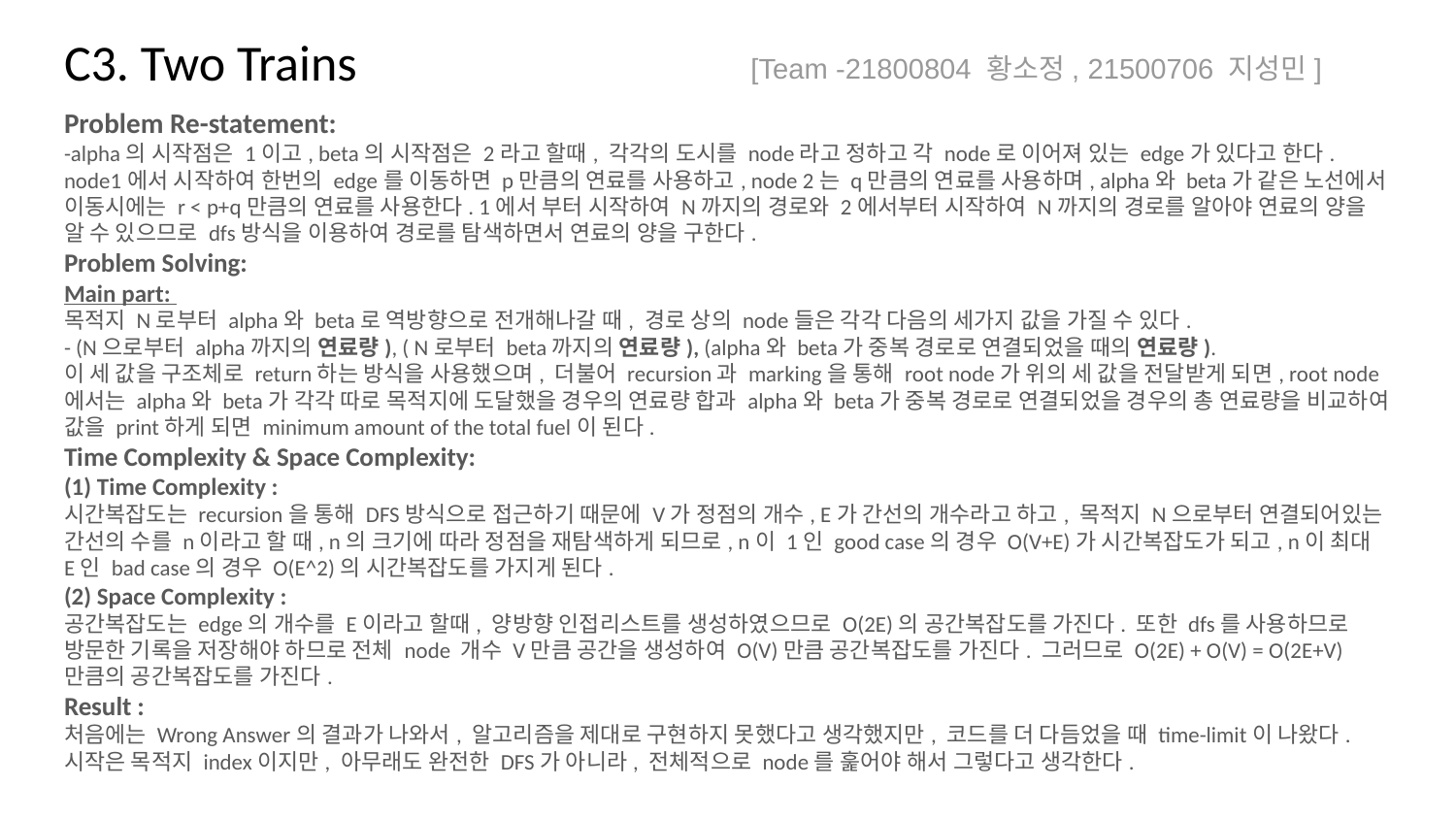

# C3. Two Trains
[Team -21800804 황소정, 21500706 지성민]
Problem Re-statement:
-alpha의 시작점은 1이고, beta의 시작점은 2라고 할때, 각각의 도시를 node라고 정하고 각 node로 이어져 있는 edge가 있다고 한다. node1에서 시작하여 한번의 edge를 이동하면 p만큼의 연료를 사용하고, node 2는 q만큼의 연료를 사용하며, alpha와 beta가 같은 노선에서 이동시에는 r < p+q만큼의 연료를 사용한다. 1에서 부터 시작하여 N까지의 경로와 2에서부터 시작하여 N까지의 경로를 알아야 연료의 양을 알 수 있으므로 dfs방식을 이용하여 경로를 탐색하면서 연료의 양을 구한다.
Problem Solving:
Main part:
목적지 N로부터 alpha와 beta로 역방향으로 전개해나갈 때, 경로 상의 node들은 각각 다음의 세가지 값을 가질 수 있다.
- (N으로부터 alpha까지의 연료량), ( N로부터 beta까지의 연료량), (alpha와 beta가 중복 경로로 연결되었을 때의 연료량).
이 세 값을 구조체로 return하는 방식을 사용했으며, 더불어 recursion과 marking을 통해 root node가 위의 세 값을 전달받게 되면, root node에서는 alpha와 beta가 각각 따로 목적지에 도달했을 경우의 연료량 합과 alpha와 beta가 중복 경로로 연결되었을 경우의 총 연료량을 비교하여 값을 print하게 되면 minimum amount of the total fuel이 된다.
Time Complexity & Space Complexity:
(1) Time Complexity :
시간복잡도는 recursion을 통해 DFS방식으로 접근하기 때문에 V가 정점의 개수, E가 간선의 개수라고 하고, 목적지 N으로부터 연결되어있는 간선의 수를 n이라고 할 때, n의 크기에 따라 정점을 재탐색하게 되므로, n이 1인 good case의 경우 O(V+E)가 시간복잡도가 되고, n이 최대 E인 bad case의 경우 O(E^2)의 시간복잡도를 가지게 된다.
(2) Space Complexity :
공간복잡도는 edge의 개수를 E이라고 할때, 양방향 인접리스트를 생성하였으므로 O(2E)의 공간복잡도를 가진다. 또한 dfs를 사용하므로 방문한 기록을 저장해야 하므로 전체 node 개수 V만큼 공간을 생성하여 O(V)만큼 공간복잡도를 가진다. 그러므로 O(2E) + O(V) = O(2E+V)만큼의 공간복잡도를 가진다.
Result :
처음에는 Wrong Answer의 결과가 나와서, 알고리즘을 제대로 구현하지 못했다고 생각했지만, 코드를 더 다듬었을 때 time-limit이 나왔다. 시작은 목적지 index이지만, 아무래도 완전한 DFS가 아니라, 전체적으로 node를 훑어야 해서 그렇다고 생각한다.